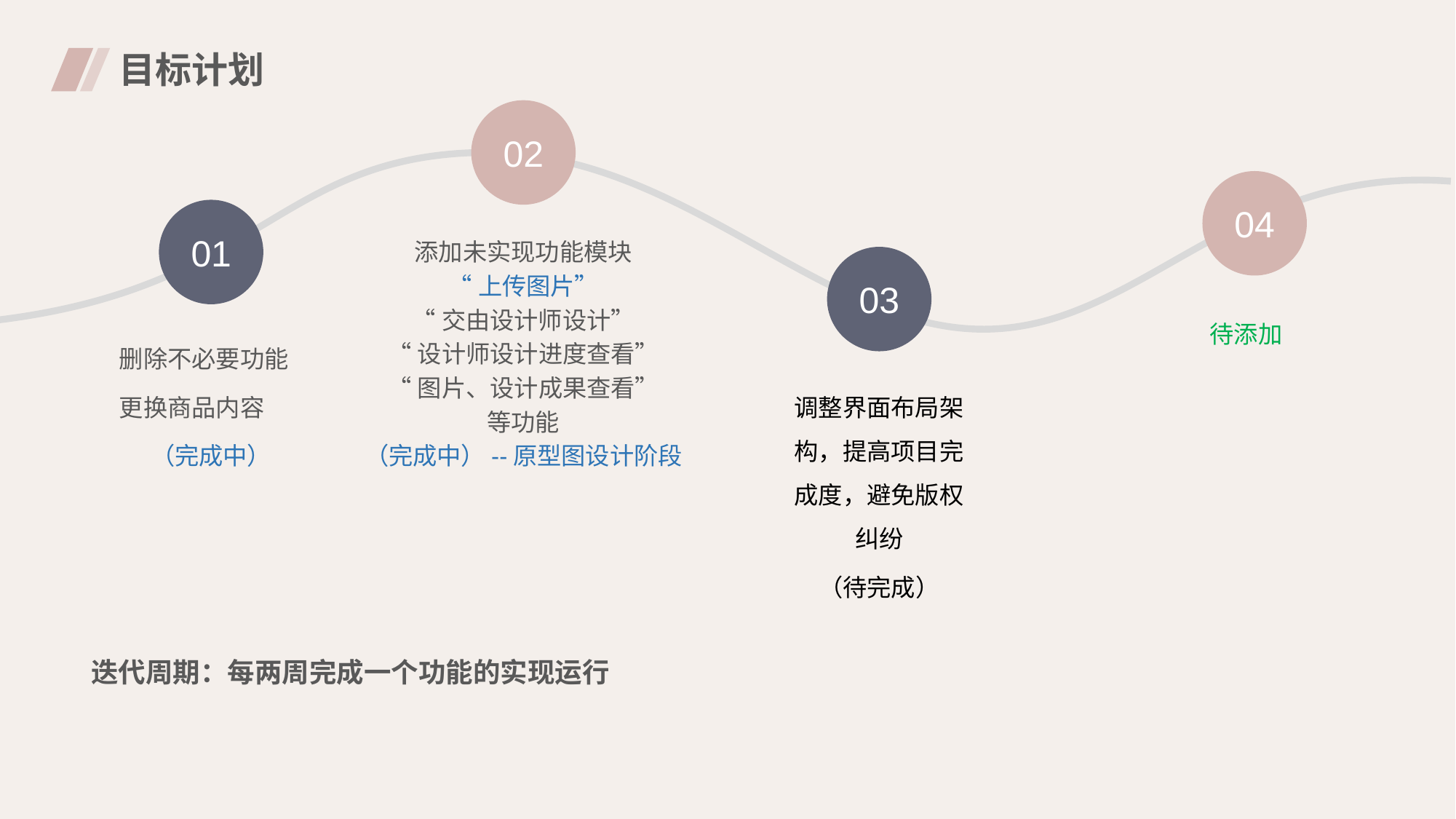

目标计划

02

04

01
添加未实现功能模块
“上传图片”
“交由设计师设计”
“设计师设计进度查看”
“图片、设计成果查看”
等功能
（完成中）--原型图设计阶段

03
待添加
删除不必要功能
更换商品内容
（完成中）
调整界面布局架构，提高项目完成度，避免版权纠纷
（待完成）
迭代周期：每两周完成一个功能的实现运行